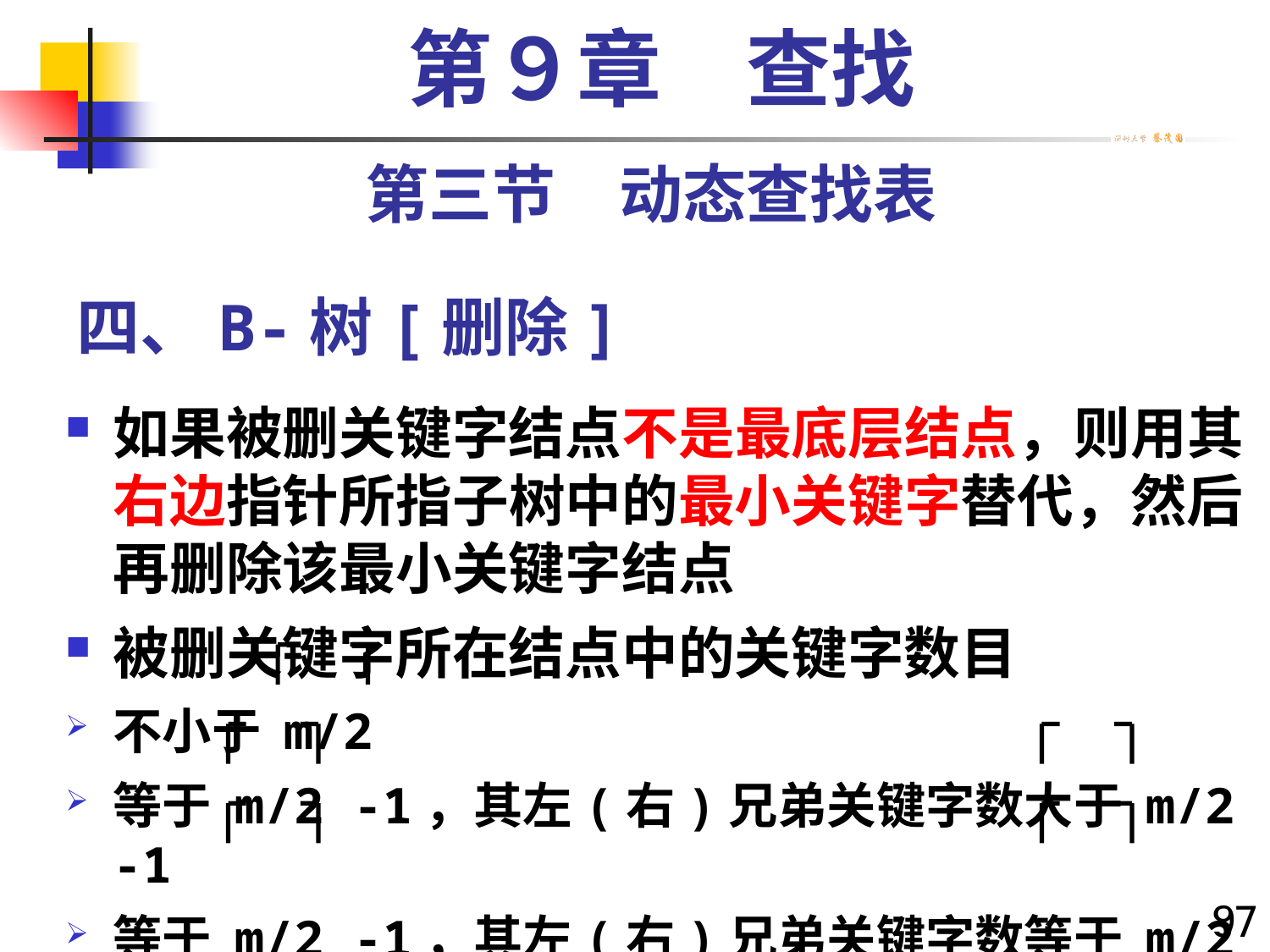

第９章　查找
第三节　动态查找表
# 四、B-树[删除]
如果被删关键字结点不是最底层结点，则用其右边指针所指子树中的最小关键字替代，然后再删除该最小关键字结点
被删关键字所在结点中的关键字数目
不小于 m/2
等于 m/2 -1，其左(右)兄弟关键字数大于 m/2 -1
等于 m/2 -1，其左(右)兄弟关键字数等于 m/2 -1

97